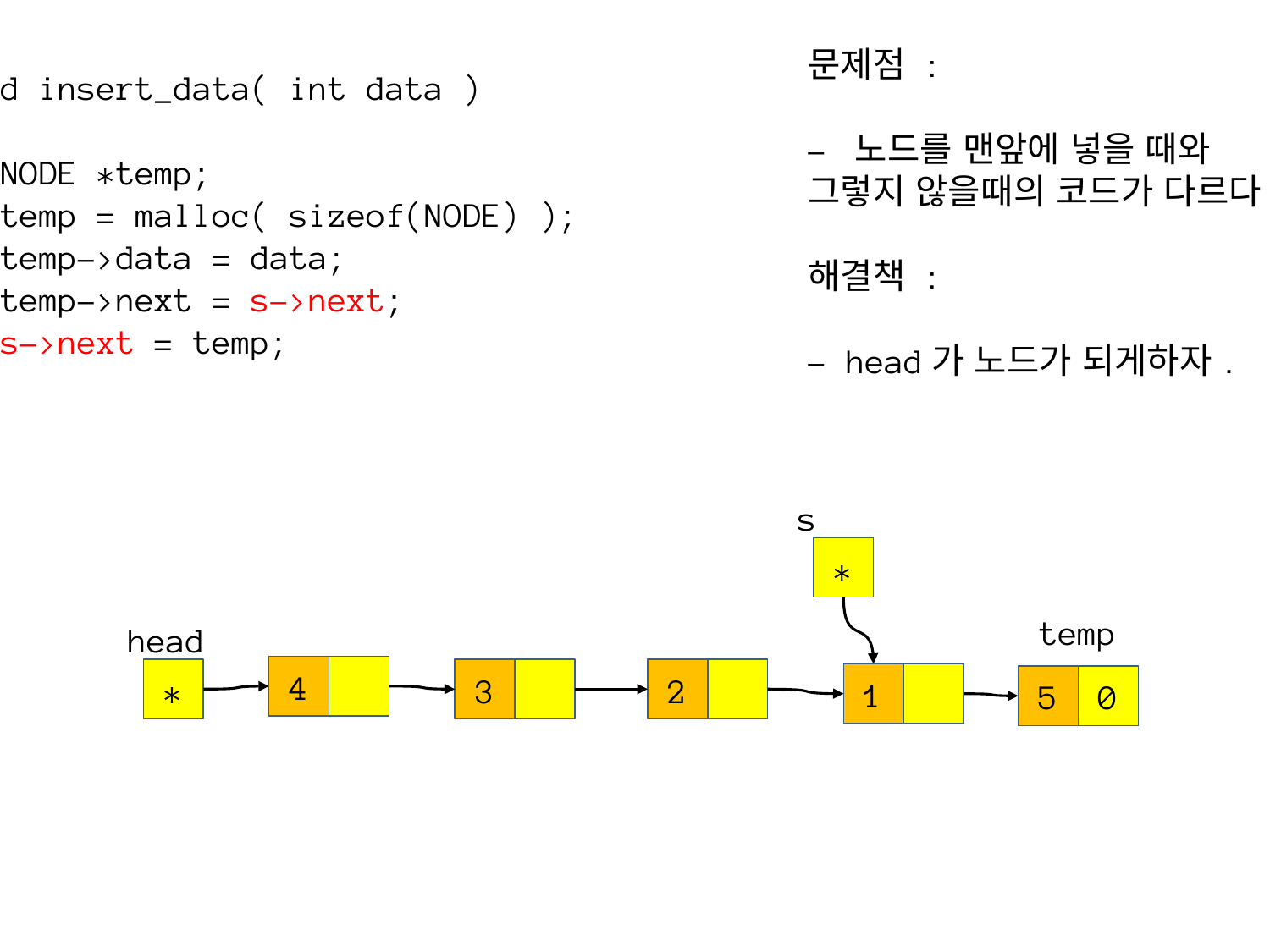

void insert_data( int data )
{
   NODE *temp;
   temp = malloc( sizeof(NODE) );
   temp->data = data;
   temp->next = s->next;
   s->next = temp;
}
문제점 :

- 노드를 맨앞에 넣을 때와
그렇지 않을때의 코드가 다르다.

해결책 :

- head가 노드가 되게하자.
s
*
temp
head
4

*
3

2

1

5
0